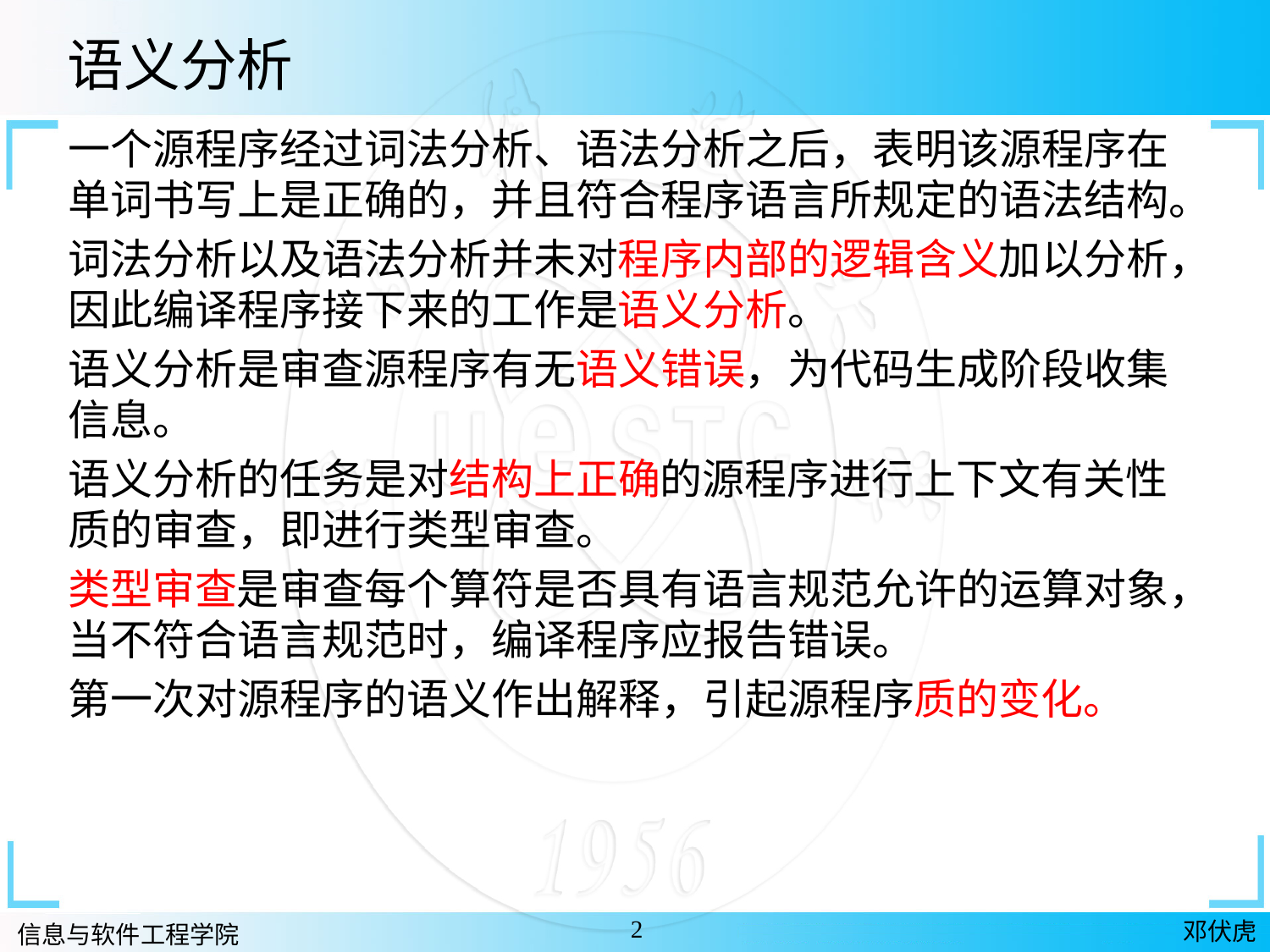

语义分析
一个源程序经过词法分析、语法分析之后，表明该源程序在单词书写上是正确的，并且符合程序语言所规定的语法结构。
词法分析以及语法分析并未对程序内部的逻辑含义加以分析，因此编译程序接下来的工作是语义分析。
语义分析是审查源程序有无语义错误，为代码生成阶段收集信息。
语义分析的任务是对结构上正确的源程序进行上下文有关性质的审查，即进行类型审查。
类型审查是审查每个算符是否具有语言规范允许的运算对象，当不符合语言规范时，编译程序应报告错误。
第一次对源程序的语义作出解释，引起源程序质的变化。

2
邓伏虎
信息与软件工程学院